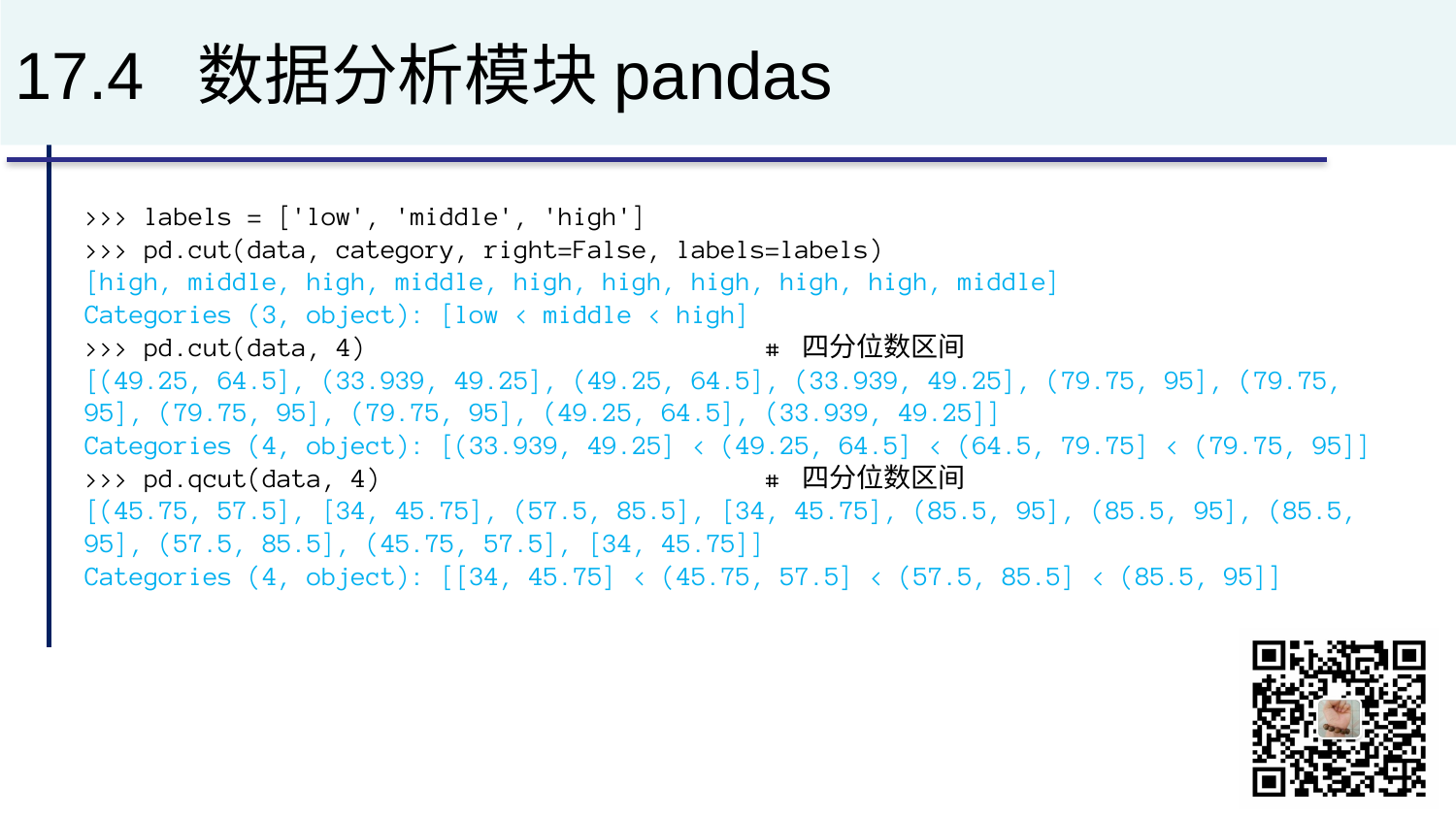

# 17.4  数据分析模块pandas
>>> labels = ['low', 'middle', 'high']
>>> pd.cut(data, category, right=False, labels=labels)
[high, middle, high, middle, high, high, high, high, high, middle]
Categories (3, object): [low < middle < high]
>>> pd.cut(data, 4)                           # 四分位数区间
[(49.25, 64.5], (33.939, 49.25], (49.25, 64.5], (33.939, 49.25], (79.75, 95], (79.75, 95], (79.75, 95], (79.75, 95], (49.25, 64.5], (33.939, 49.25]]
Categories (4, object): [(33.939, 49.25] < (49.25, 64.5] < (64.5, 79.75] < (79.75, 95]]
>>> pd.qcut(data, 4)                          # 四分位数区间
[(45.75, 57.5], [34, 45.75], (57.5, 85.5], [34, 45.75], (85.5, 95], (85.5, 95], (85.5, 95], (57.5, 85.5], (45.75, 57.5], [34, 45.75]]
Categories (4, object): [[34, 45.75] < (45.75, 57.5] < (57.5, 85.5] < (85.5, 95]]